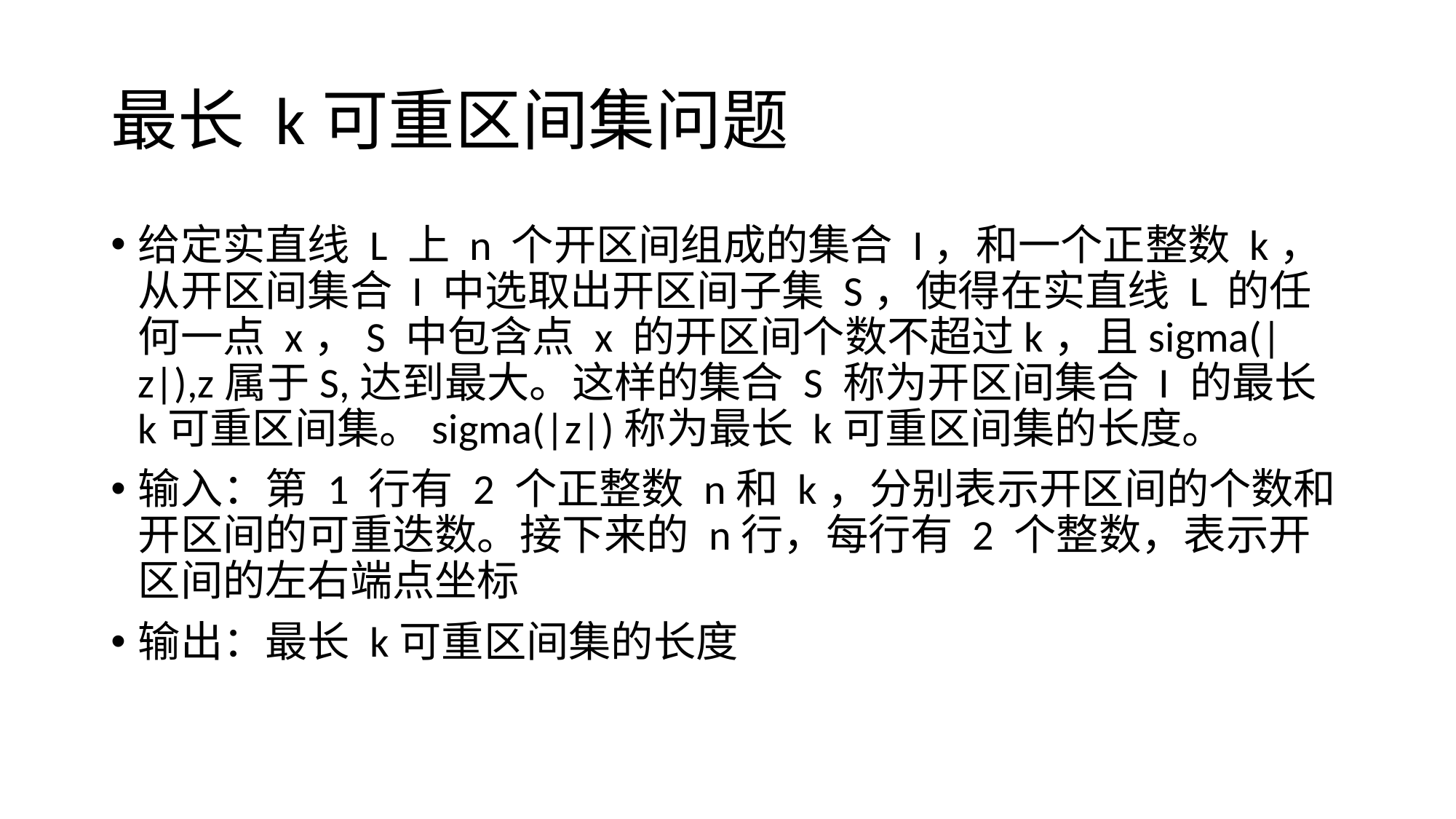

# 最长 k可重区间集问题
给定实直线 L 上 n 个开区间组成的集合 I，和一个正整数 k，从开区间集合 I 中选取出开区间子集 S，使得在实直线 L 的任何一点 x，S 中包含点 x 的开区间个数不超过k，且sigma(|z|),z属于S,达到最大。这样的集合 S 称为开区间集合 I 的最长 k可重区间集。sigma(|z|)称为最长 k可重区间集的长度。
输入：第 1 行有 2 个正整数 n和 k，分别表示开区间的个数和开区间的可重迭数。接下来的 n行，每行有 2 个整数，表示开区间的左右端点坐标
输出：最长 k可重区间集的长度